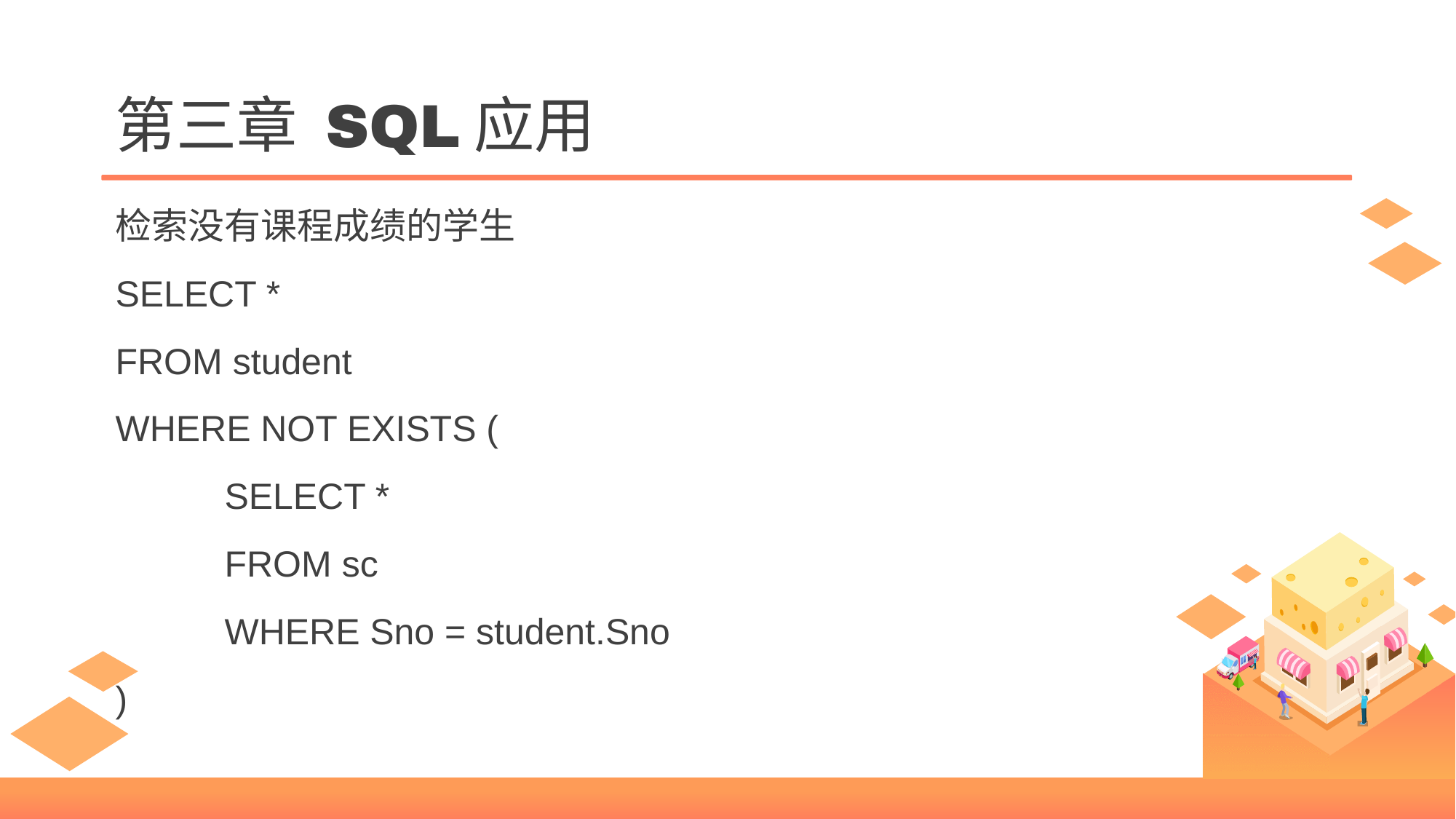

# 第三章 SQL应用
检索没有课程成绩的学生
SELECT *
FROM student
WHERE NOT EXISTS (
	SELECT *
	FROM sc
	WHERE Sno = student.Sno
)